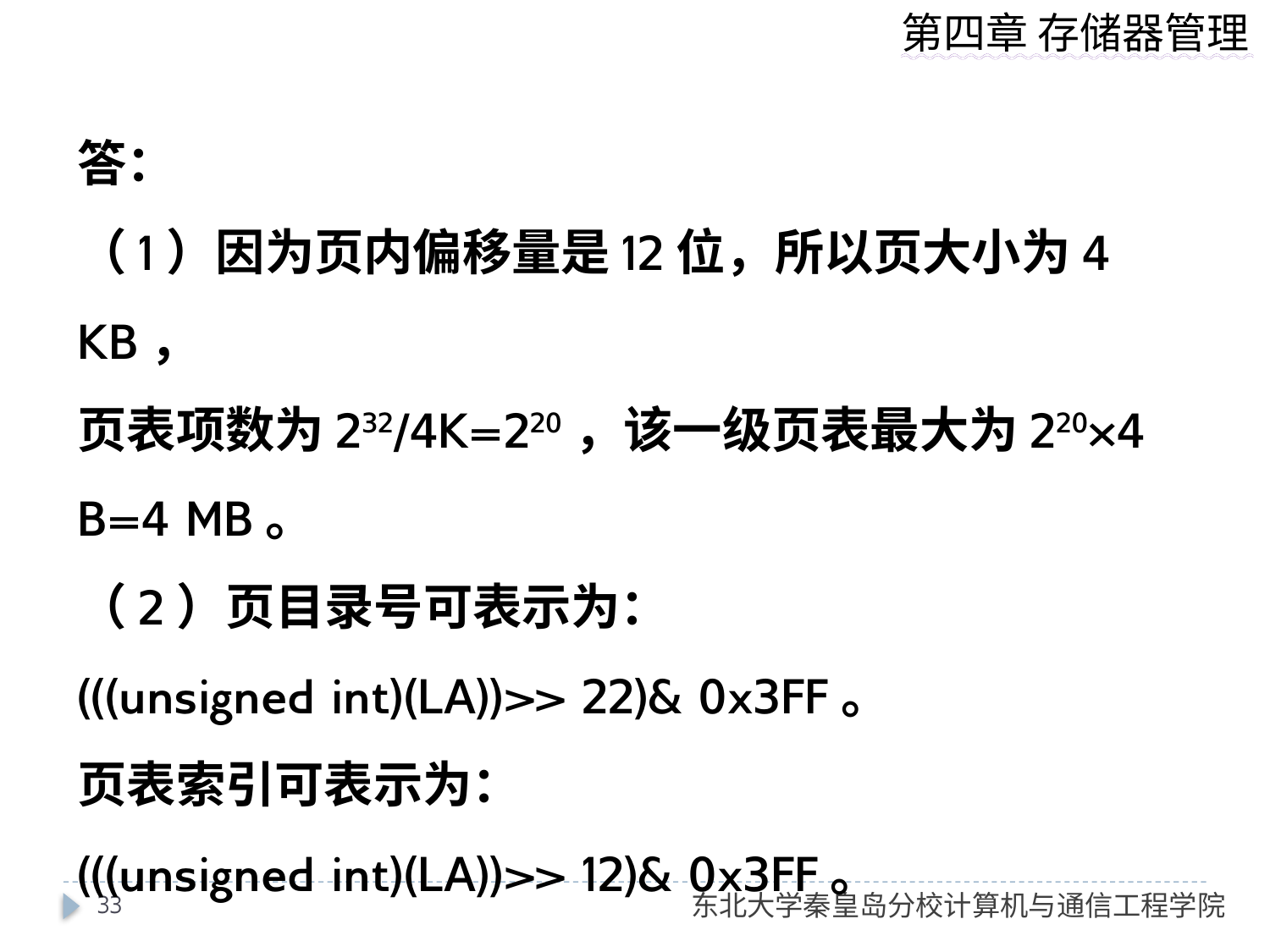

答：
（1）因为页内偏移量是12位，所以页大小为4 KB，
页表项数为232/4K=220，该一级页表最大为220×4 B=4 MB。
（2）页目录号可表示为：
(((unsigned int)(LA))>> 22)& 0x3FF。
页表索引可表示为：
(((unsigned int)(LA))>> 12)& 0x3FF。
33